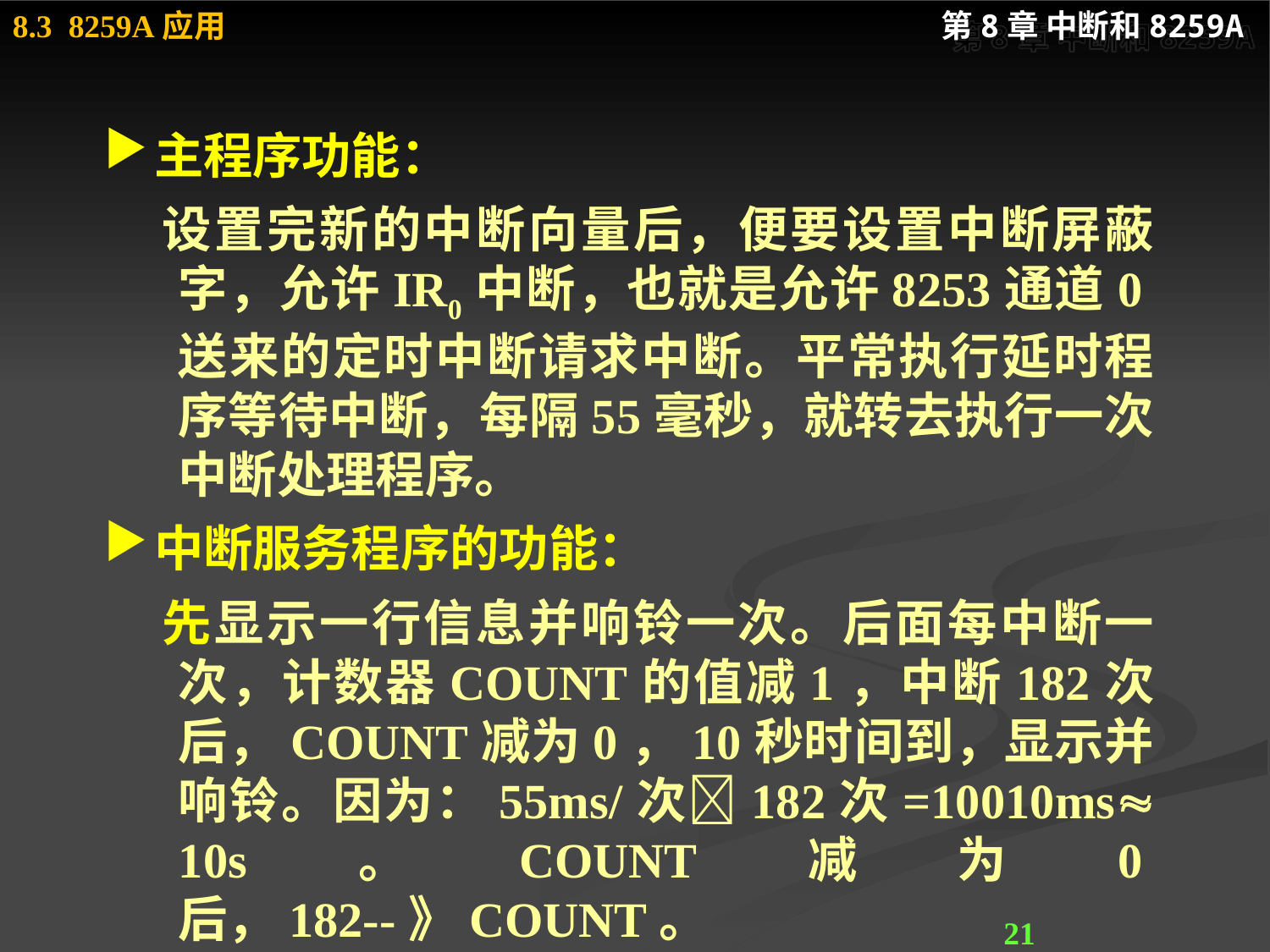

主程序功能：
   设置完新的中断向量后，便要设置中断屏蔽字，允许IR0中断，也就是允许8253通道0送来的定时中断请求中断。平常执行延时程序等待中断，每隔55毫秒，就转去执行一次中断处理程序。
中断服务程序的功能：
   先显示一行信息并响铃一次。后面每中断一次，计数器COUNT的值减1，中断182次后，COUNT减为0，10秒时间到，显示并响铃。因为：55ms/次×182次=10010ms≈ 10s。COUNT减为0后，182--》COUNT。